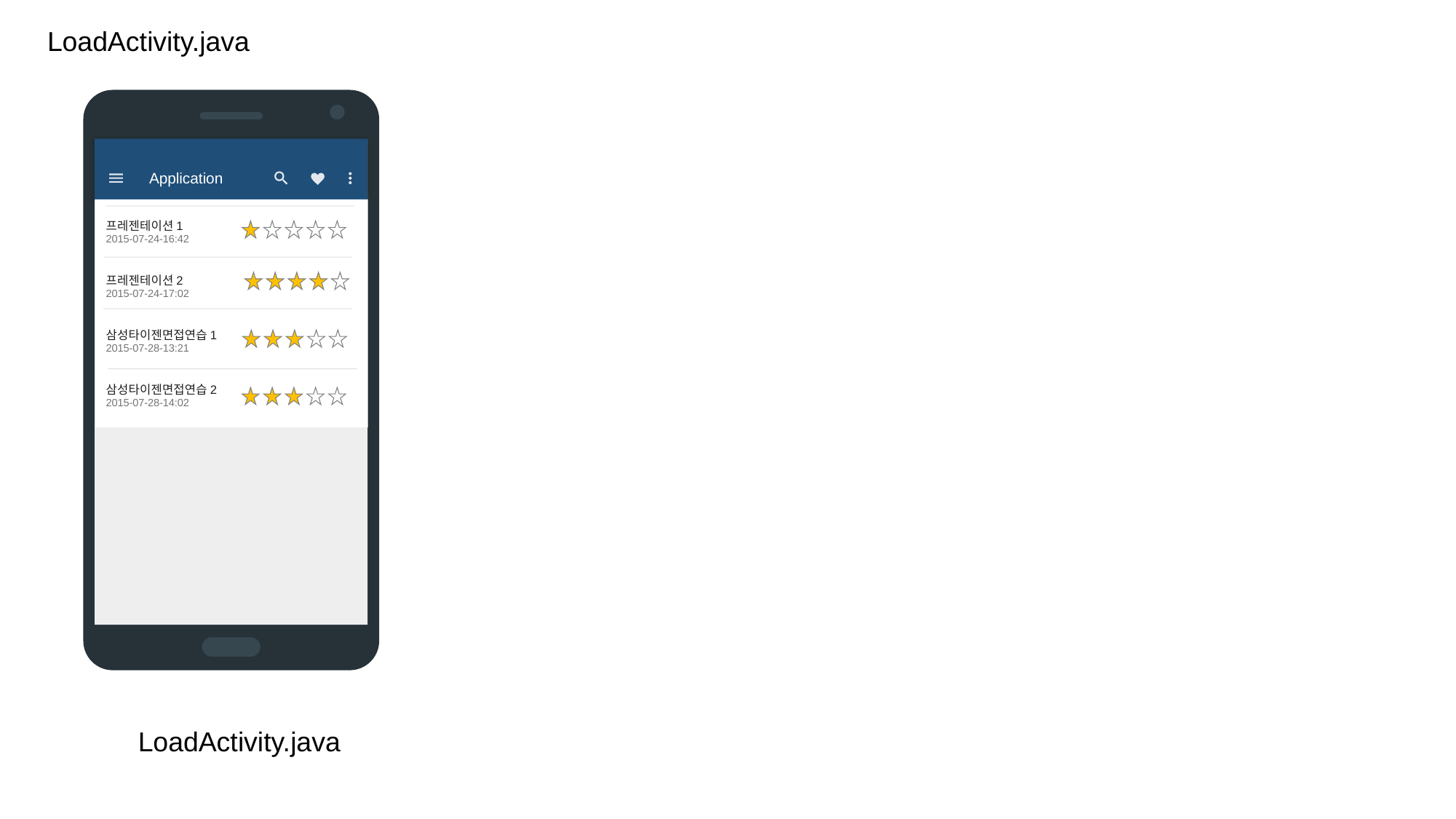

LoadActivity.java

Application

프레젠테이션1
2015-07-24-16:42
프레젠테이션2
2015-07-24-17:02
삼성타이젠면접연습1
2015-07-28-13:21
삼성타이젠면접연습2
2015-07-28-14:02

LoadActivity.java